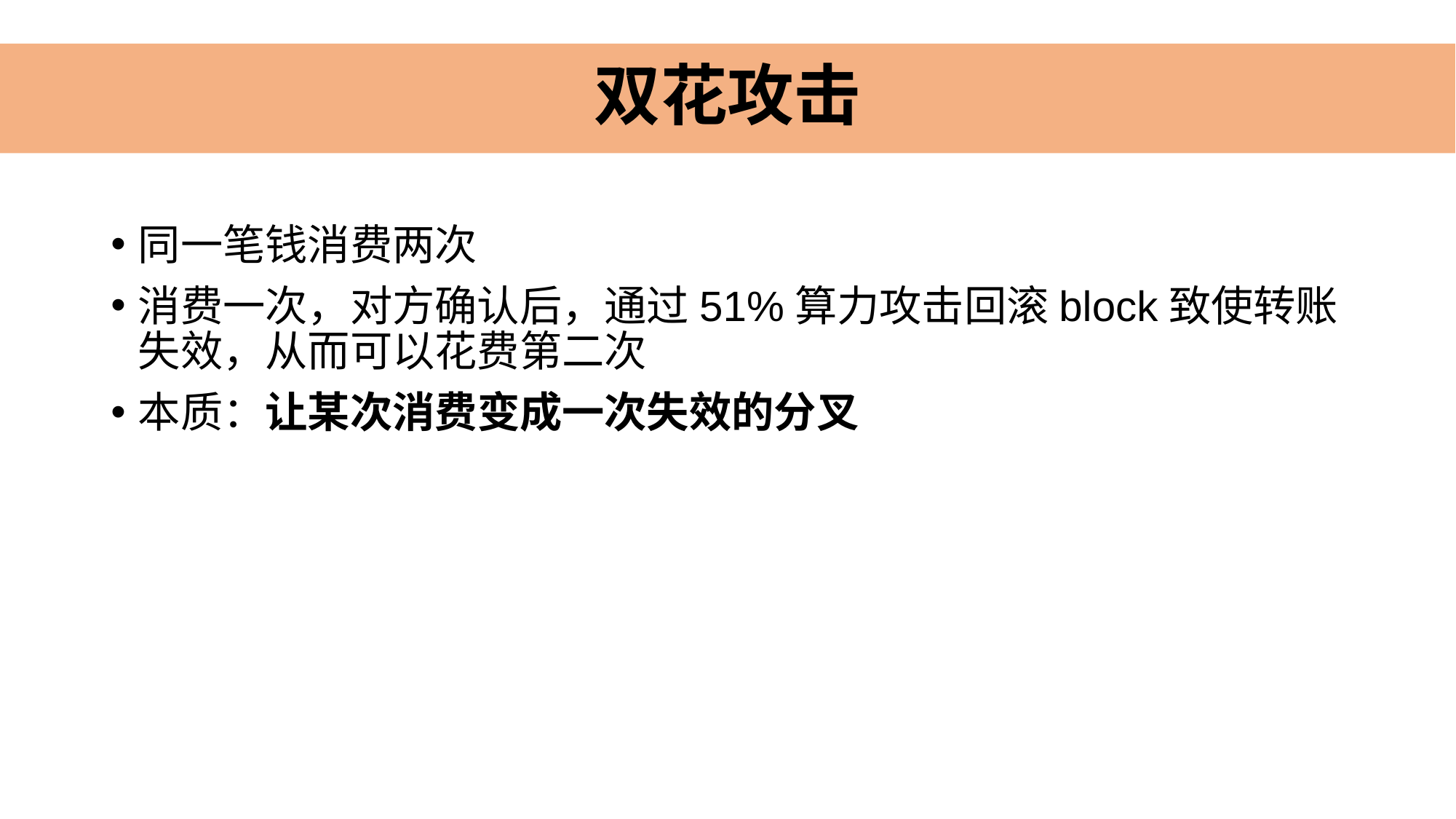

# 双花攻击
同一笔钱消费两次
消费一次，对方确认后，通过51%算力攻击回滚block致使转账失效，从而可以花费第二次
本质：让某次消费变成一次失效的分叉